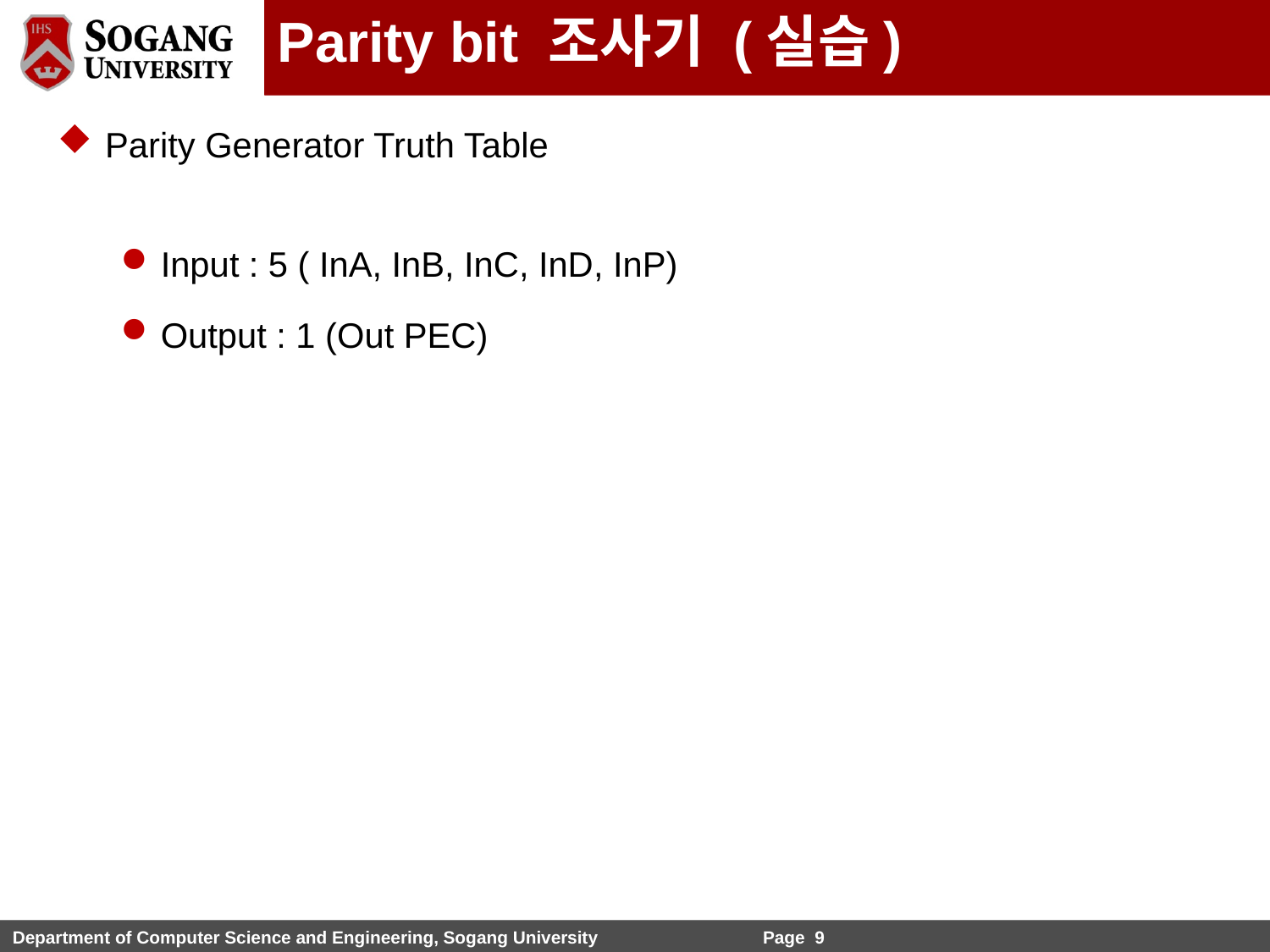

Parity bit 조사기 (실습)

Parity Generator Truth Table

Input : 5 ( InA, InB, InC, InD, InP)
Output : 1 (Out PEC)